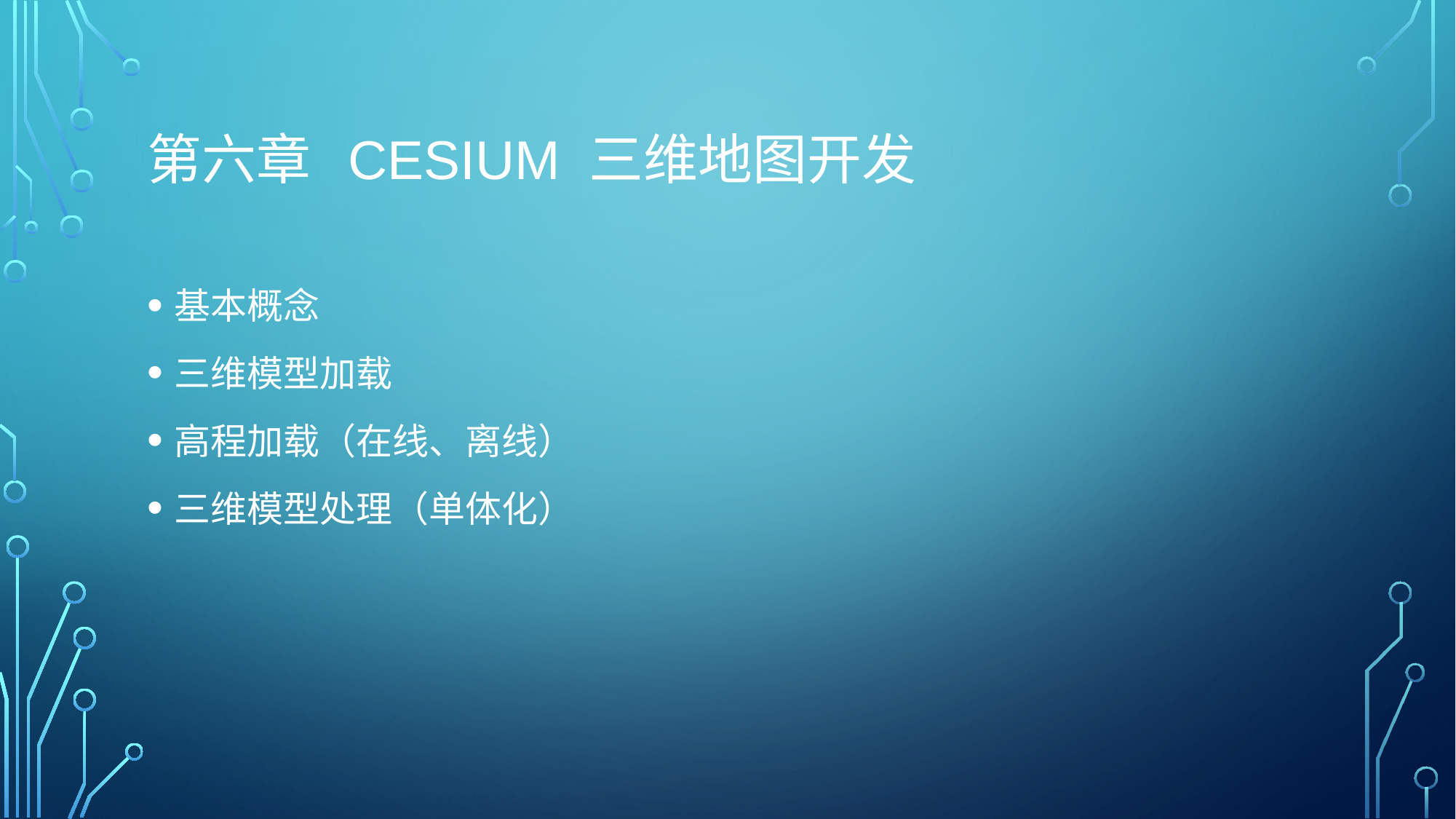

# 第六章  CESium 三维地图开发
基本概念
三维模型加载
高程加载（在线、离线）
三维模型处理（单体化）